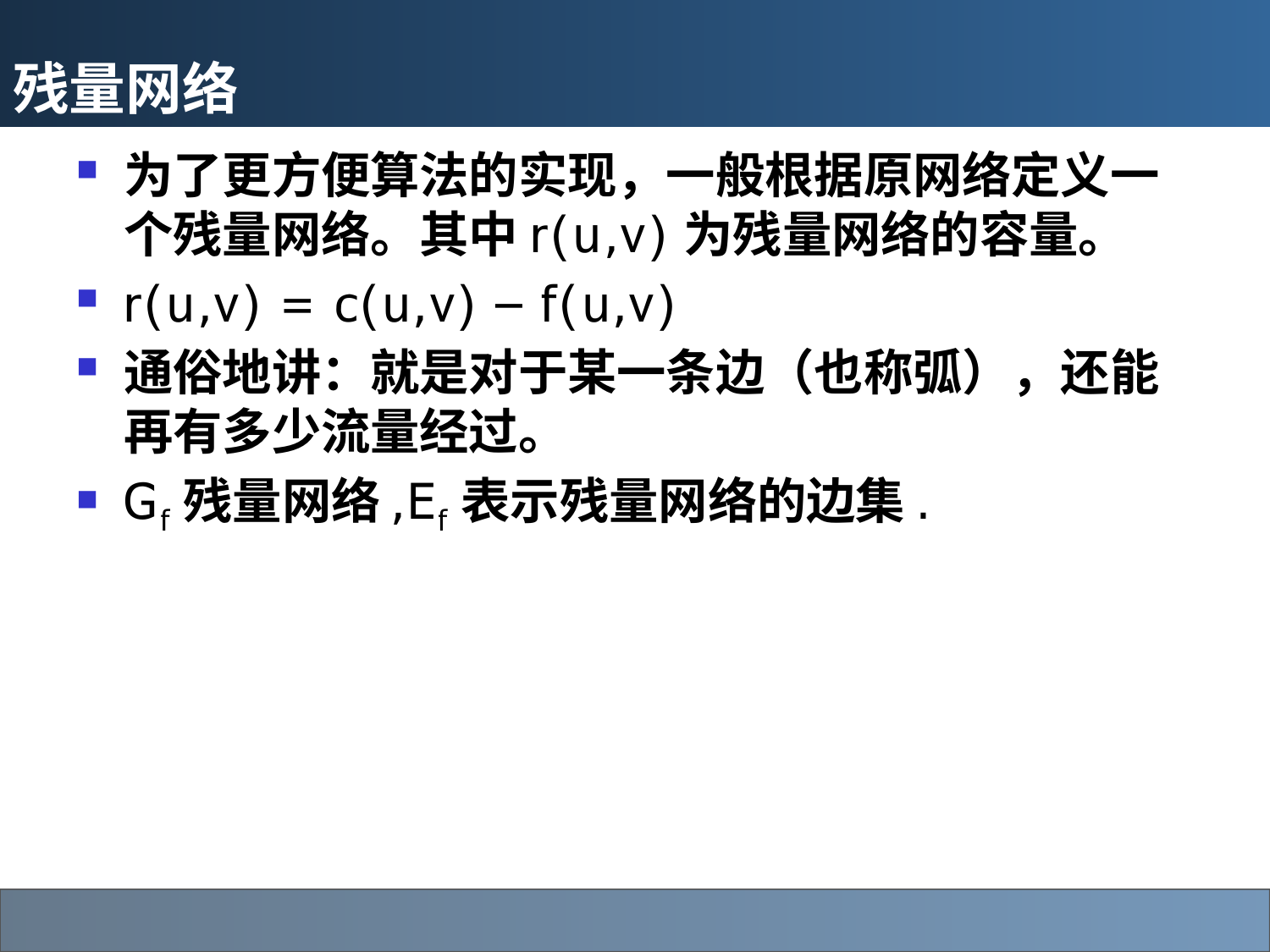

# 残量网络
为了更方便算法的实现，一般根据原网络定义一个残量网络。其中r(u,v)为残量网络的容量。
r(u,v) = c(u,v) – f(u,v)
通俗地讲：就是对于某一条边（也称弧），还能再有多少流量经过。
Gf残量网络,Ef表示残量网络的边集.